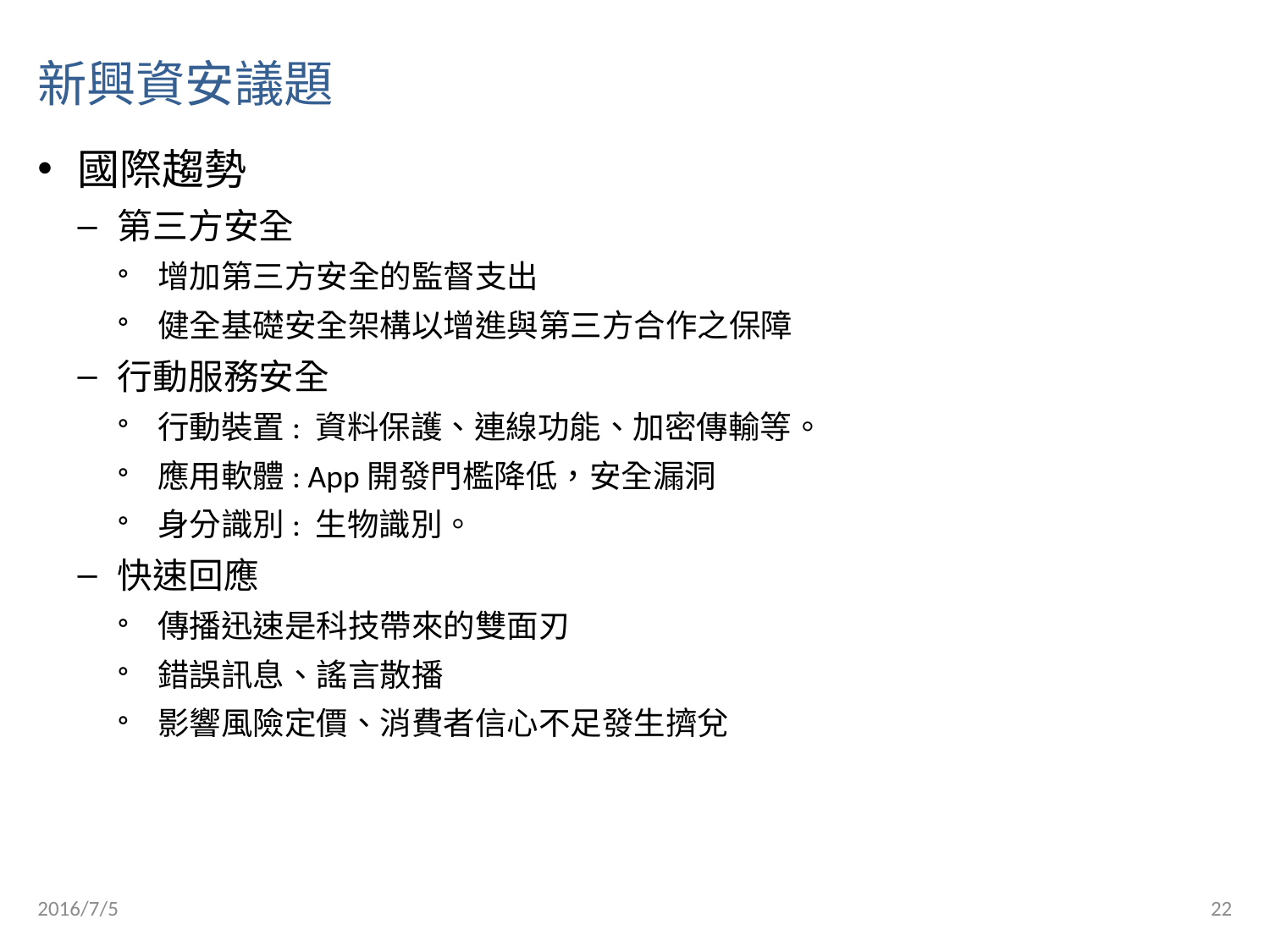

# 新興資安議題
國際趨勢
第三方安全
增加第三方安全的監督支出
健全基礎安全架構以增進與第三方合作之保障
行動服務安全
行動裝置: 資料保護、連線功能、加密傳輸等。
應用軟體: App開發門檻降低，安全漏洞
身分識別: 生物識別。
快速回應
傳播迅速是科技帶來的雙面刃
錯誤訊息、謠言散播
影響風險定價、消費者信心不足發生擠兌
2016/7/5
22